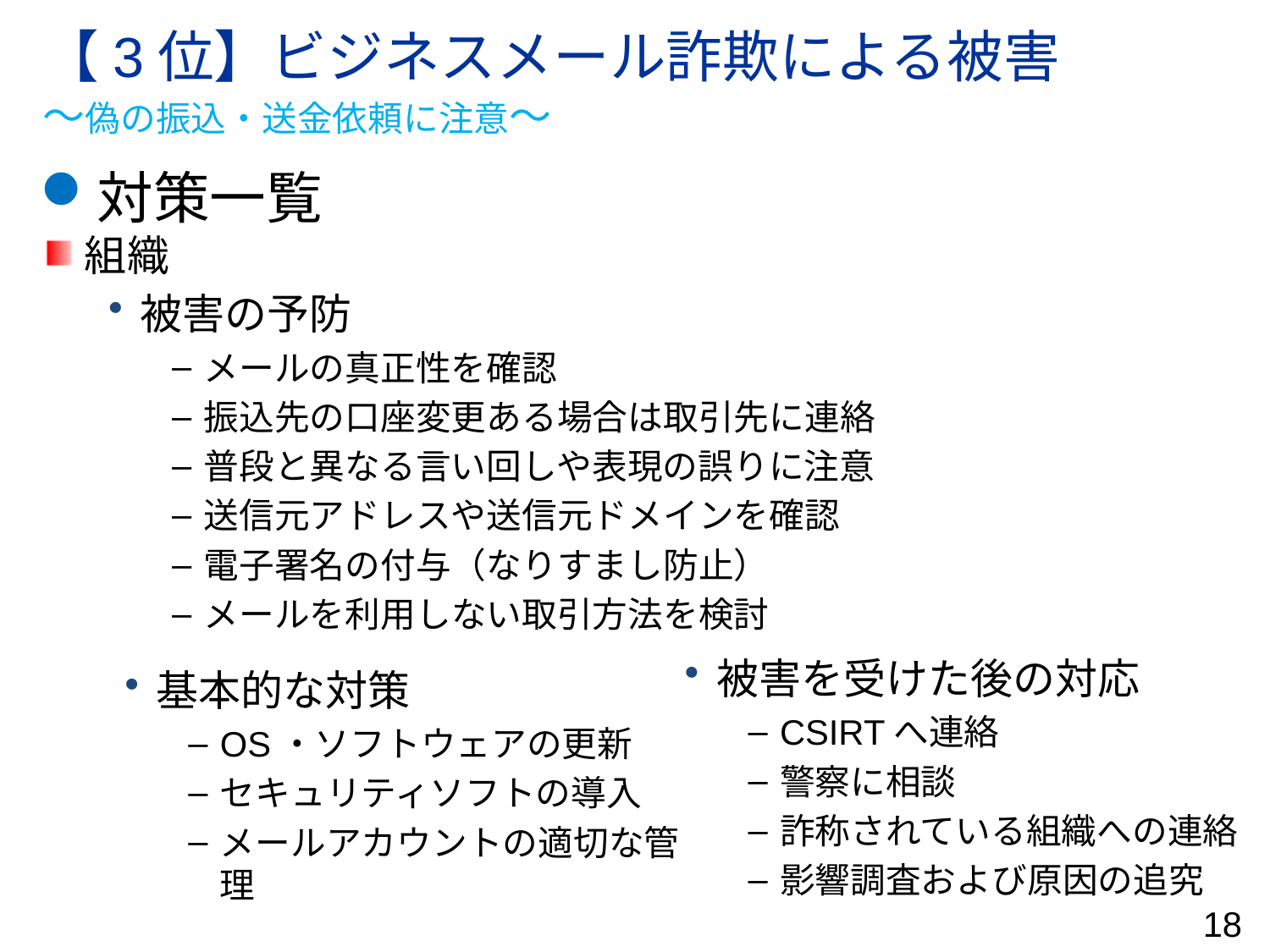

# 【3位】ビジネスメール詐欺による被害 ～偽の振込・送金依頼に注意～
対策一覧
組織
被害の予防
メールの真正性を確認
振込先の口座変更ある場合は取引先に連絡
普段と異なる言い回しや表現の誤りに注意
送信元アドレスや送信元ドメインを確認
電子署名の付与（なりすまし防止）
メールを利用しない取引方法を検討

被害を受けた後の対応
CSIRTへ連絡
警察に相談
詐称されている組織への連絡
影響調査および原因の追究
基本的な対策
OS・ソフトウェアの更新
セキュリティソフトの導入
メールアカウントの適切な管理
18